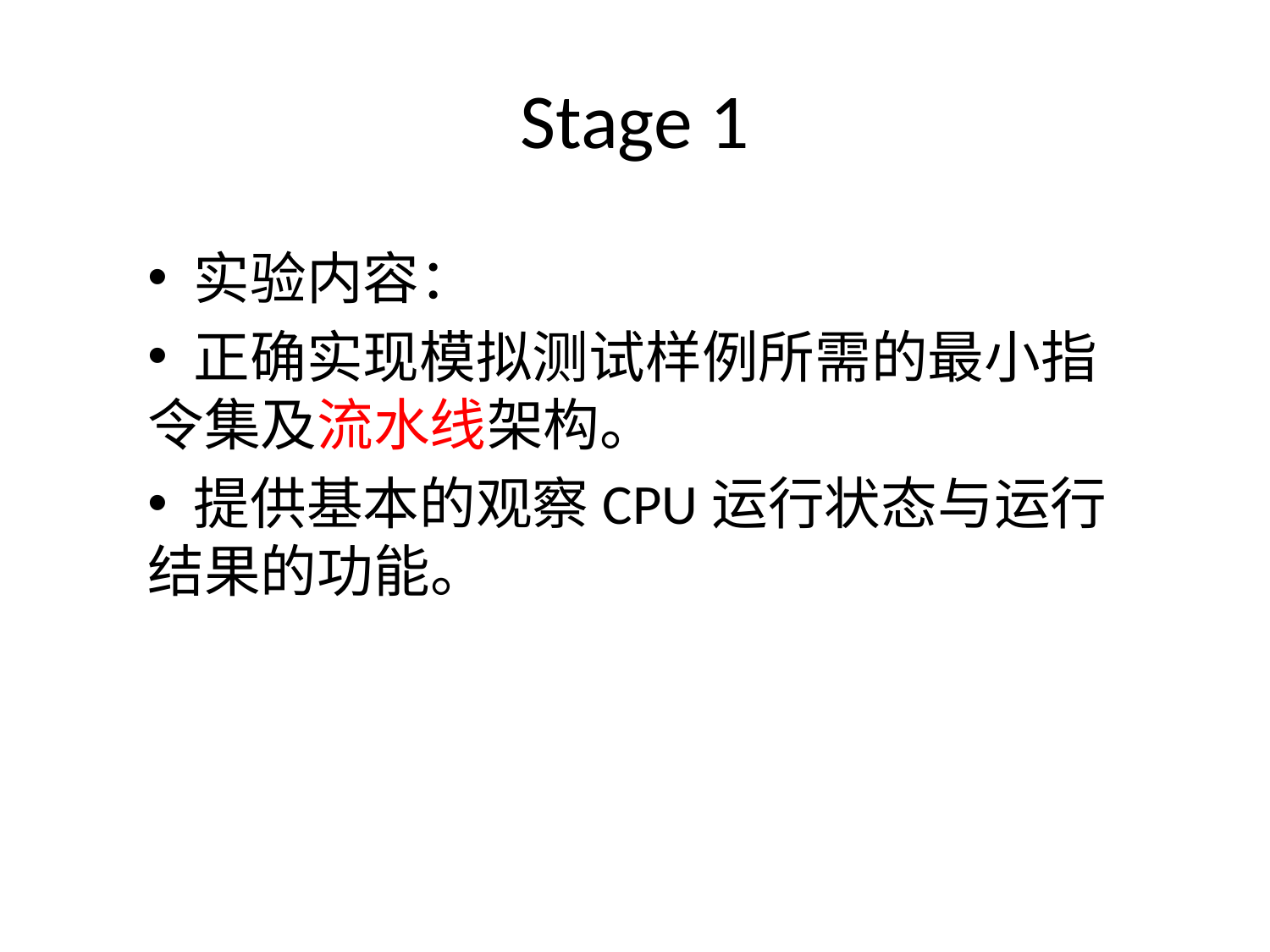

# Stage 1
 实验内容：
 正确实现模拟测试样例所需的最小指令集及流水线架构。
 提供基本的观察CPU运行状态与运行结果的功能。